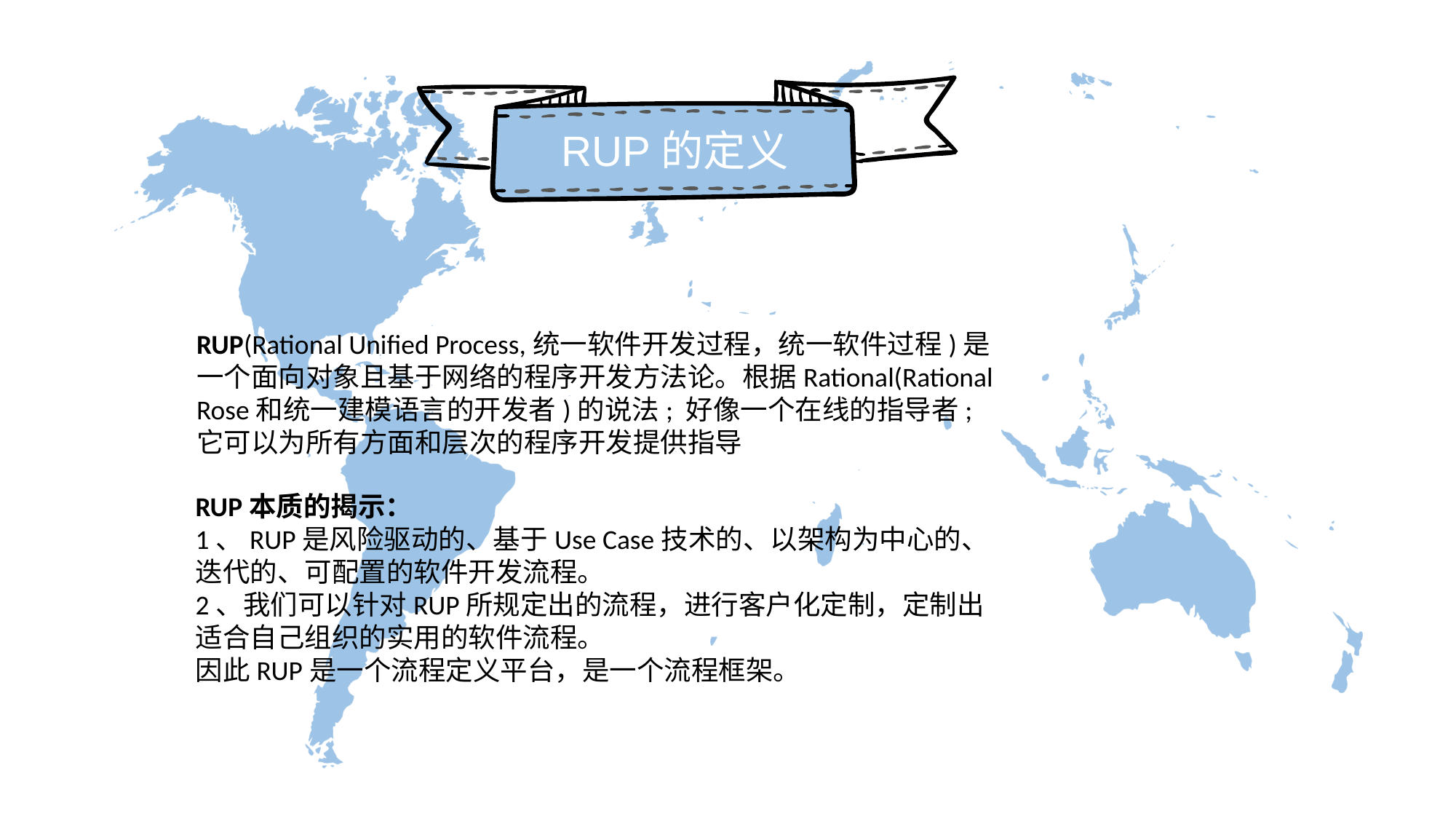

RUP的定义
RUP(Rational Unified Process,统一软件开发过程，统一软件过程)是一个面向对象且基于网络的程序开发方法论。根据Rational(Rational Rose和统一建模语言的开发者)的说法; 好像一个在线的指导者; 它可以为所有方面和层次的程序开发提供指导
RUP本质的揭示：
1、RUP是风险驱动的、基于Use Case技术的、以架构为中心的、迭代的、可配置的软件开发流程。
2、我们可以针对RUP所规定出的流程，进行客户化定制，定制出适合自己组织的实用的软件流程。
因此RUP是一个流程定义平台，是一个流程框架。